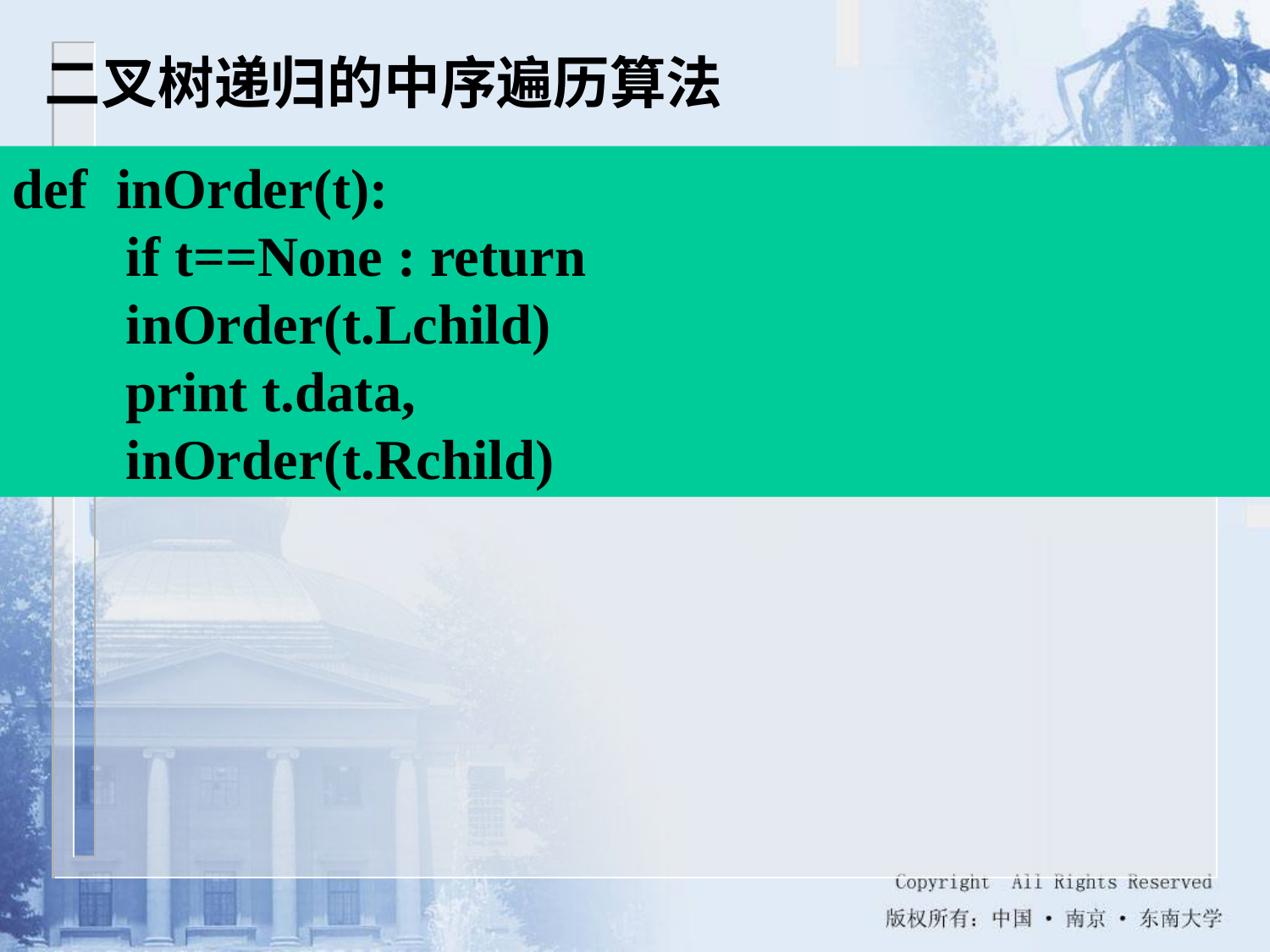

二叉树递归的中序遍历算法
def  inOrder(t):
        if t==None : return
        inOrder(t.Lchild)
        print t.data,
        inOrder(t.Rchild)